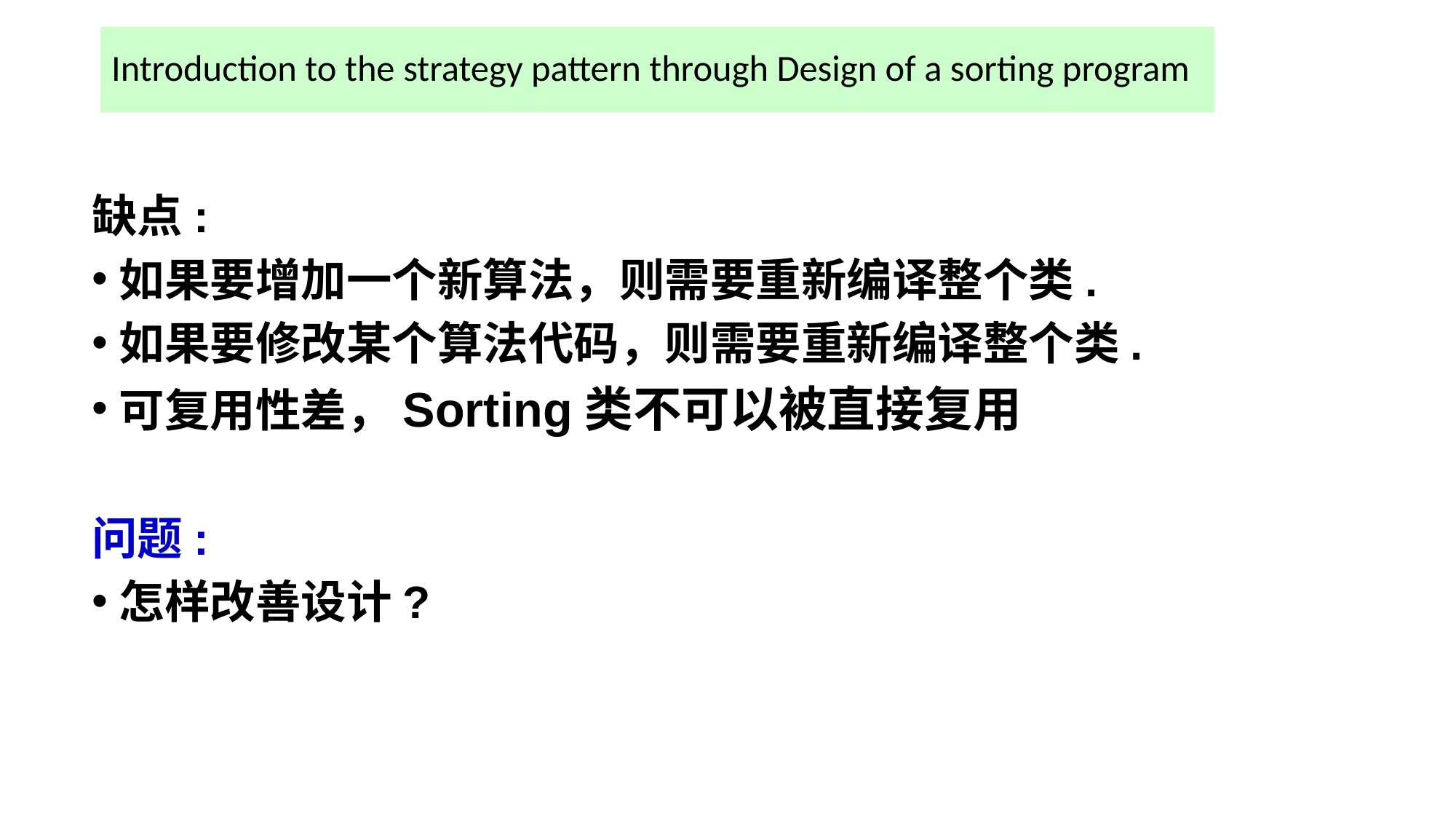

# Introduction to the strategy pattern through Design of a sorting program
缺点:
如果要增加一个新算法，则需要重新编译整个类.
如果要修改某个算法代码，则需要重新编译整个类.
可复用性差，Sorting类不可以被直接复用

问题:
怎样改善设计?